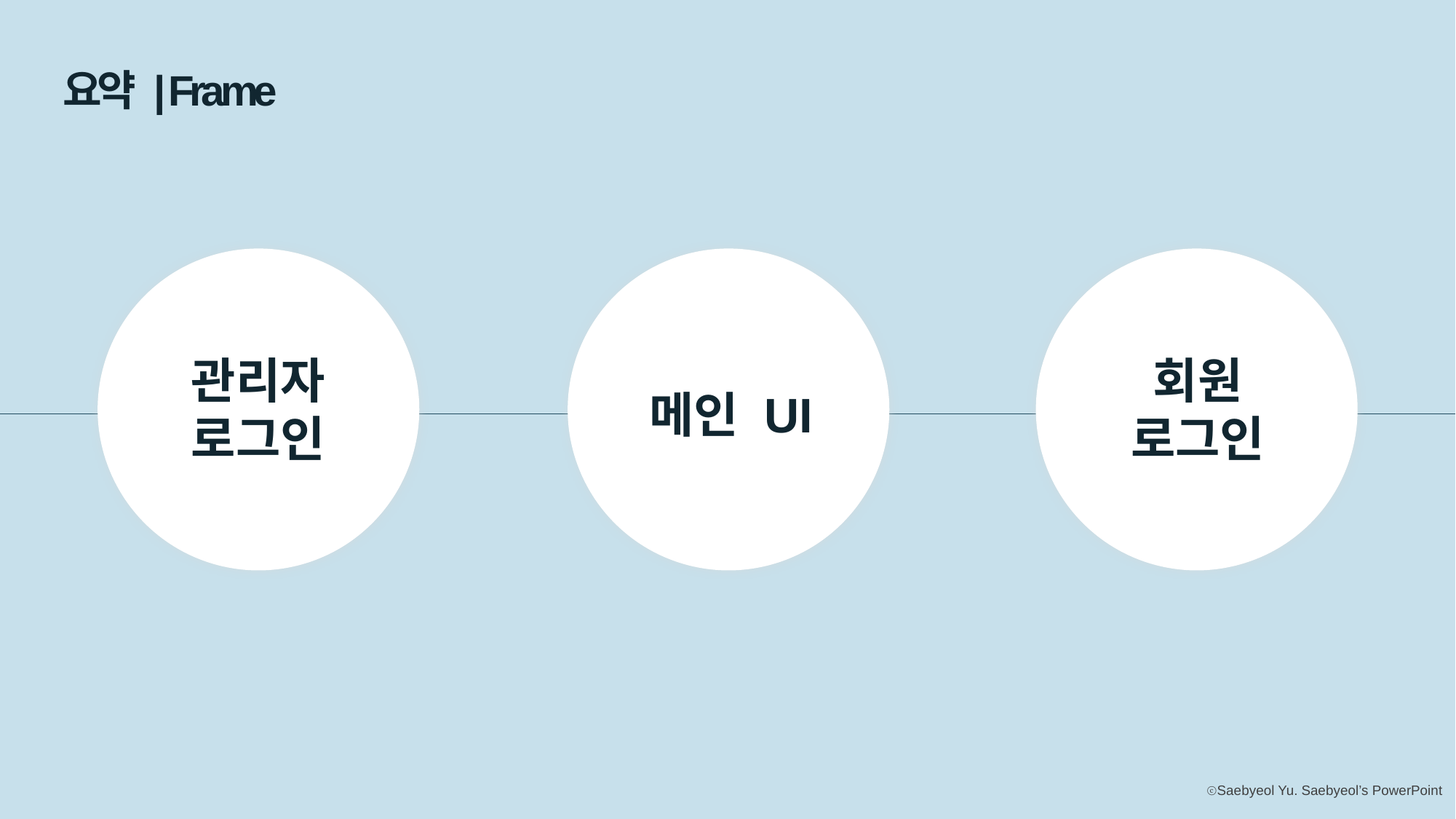

요약 | Frame

관리자
로그인
회원
로그인
메인 UI